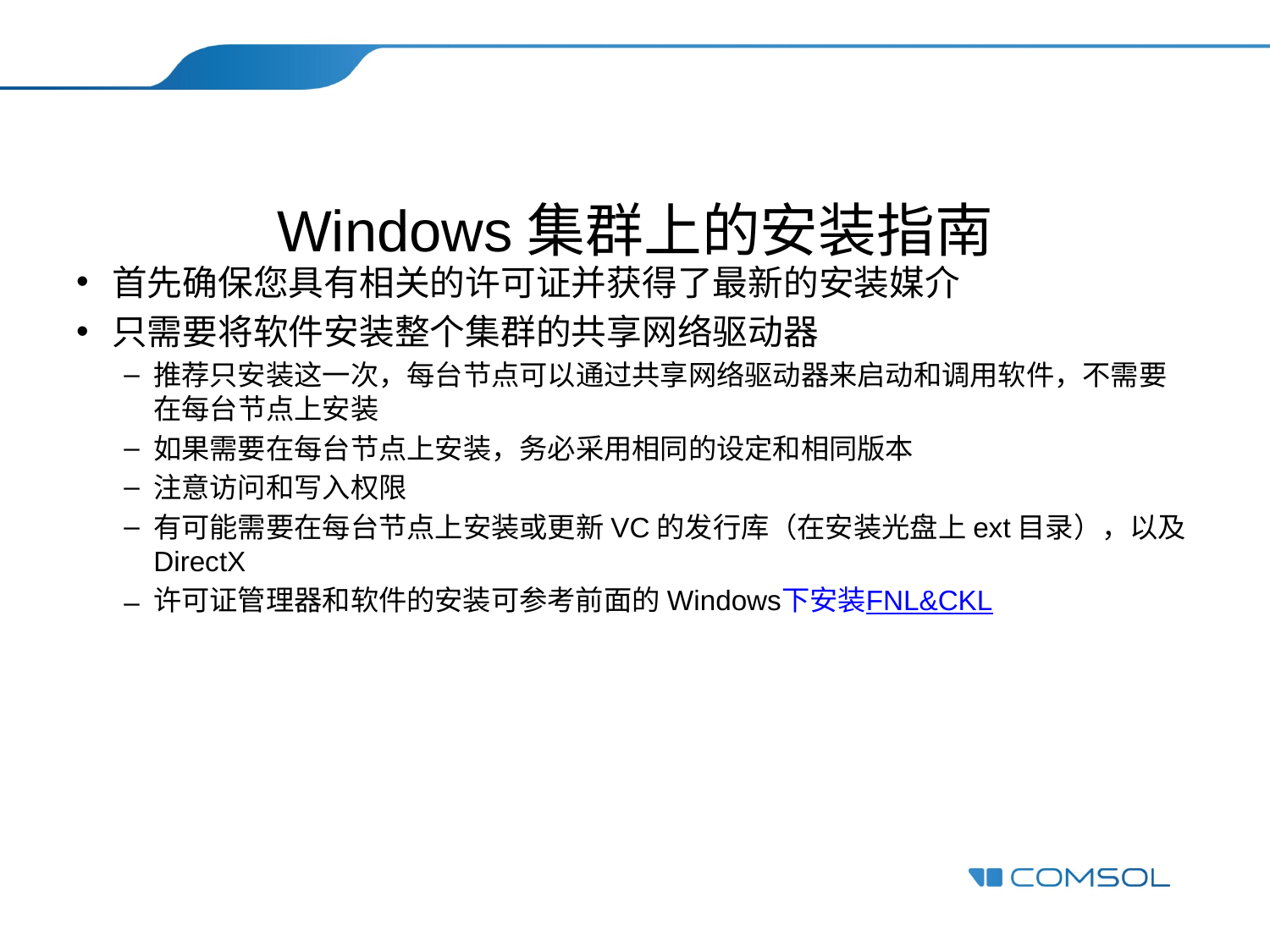

# Windows集群上的安装指南
首先确保您具有相关的许可证并获得了最新的安装媒介
只需要将软件安装整个集群的共享网络驱动器
推荐只安装这一次，每台节点可以通过共享网络驱动器来启动和调用软件，不需要在每台节点上安装
如果需要在每台节点上安装，务必采用相同的设定和相同版本
注意访问和写入权限
有可能需要在每台节点上安装或更新VC的发行库（在安装光盘上ext目录），以及DirectX
许可证管理器和软件的安装可参考前面的Windows下安装FNL&CKL